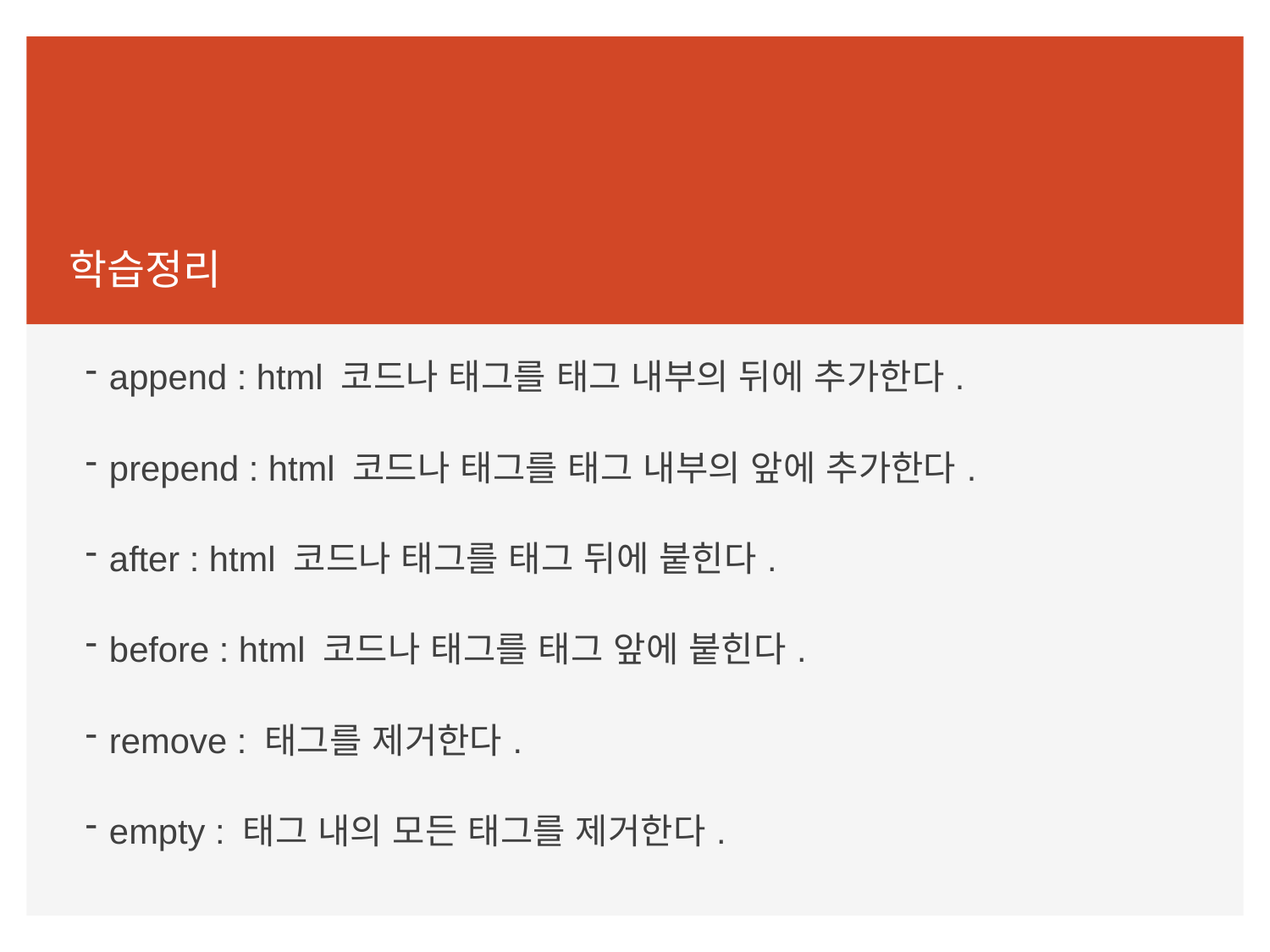

학습정리
append : html 코드나 태그를 태그 내부의 뒤에 추가한다.
prepend : html 코드나 태그를 태그 내부의 앞에 추가한다.
after : html 코드나 태그를 태그 뒤에 붙힌다.
before : html 코드나 태그를 태그 앞에 붙힌다.
remove : 태그를 제거한다.
empty : 태그 내의 모든 태그를 제거한다.